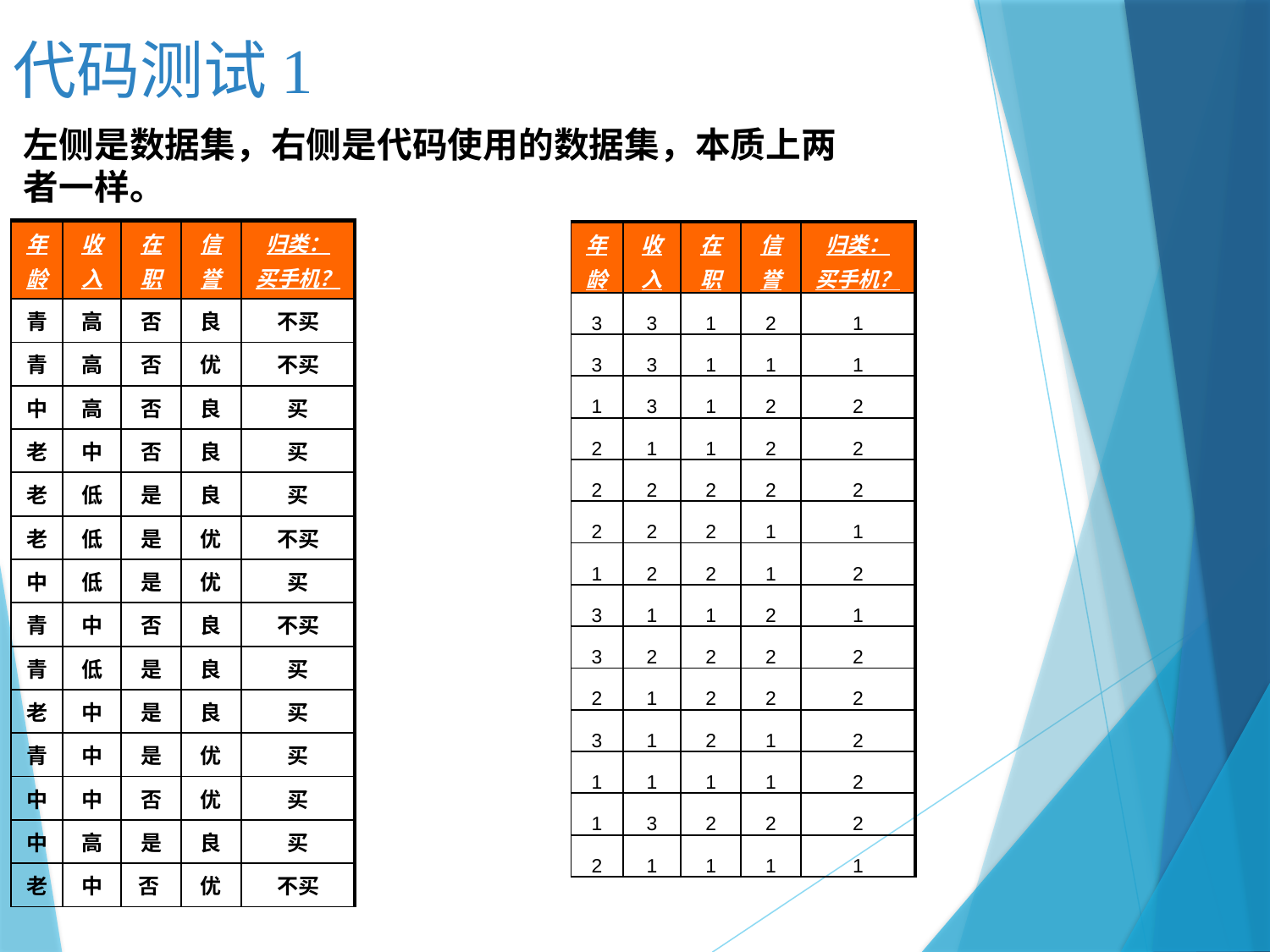

代码测试1
左侧是数据集，右侧是代码使用的数据集，本质上两者一样。
| 年 龄 | 收 入 | 在 职 | 信 誉 | 归类： 买手机？ |
| --- | --- | --- | --- | --- |
| 青 | 高 | 否 | 良 | 不买 |
| 青 | 高 | 否 | 优 | 不买 |
| 中 | 高 | 否 | 良 | 买 |
| 老 | 中 | 否 | 良 | 买 |
| 老 | 低 | 是 | 良 | 买 |
| 老 | 低 | 是 | 优 | 不买 |
| 中 | 低 | 是 | 优 | 买 |
| 青 | 中 | 否 | 良 | 不买 |
| 青 | 低 | 是 | 良 | 买 |
| 老 | 中 | 是 | 良 | 买 |
| 青 | 中 | 是 | 优 | 买 |
| 中 | 中 | 否 | 优 | 买 |
| 中 | 高 | 是 | 良 | 买 |
| 老 | 中 | 否 | 优 | 不买 |
| 年 龄 | 收 入 | 在 职 | 信 誉 | 归类： 买手机？ |
| --- | --- | --- | --- | --- |
| 3 | 3 | 1 | 2 | 1 |
| 3 | 3 | 1 | 1 | 1 |
| 1 | 3 | 1 | 2 | 2 |
| 2 | 1 | 1 | 2 | 2 |
| 2 | 2 | 2 | 2 | 2 |
| 2 | 2 | 2 | 1 | 1 |
| 1 | 2 | 2 | 1 | 2 |
| 3 | 1 | 1 | 2 | 1 |
| 3 | 2 | 2 | 2 | 2 |
| 2 | 1 | 2 | 2 | 2 |
| 3 | 1 | 2 | 1 | 2 |
| 1 | 1 | 1 | 1 | 2 |
| 1 | 3 | 2 | 2 | 2 |
| 2 | 1 | 1 | 1 | 1 |